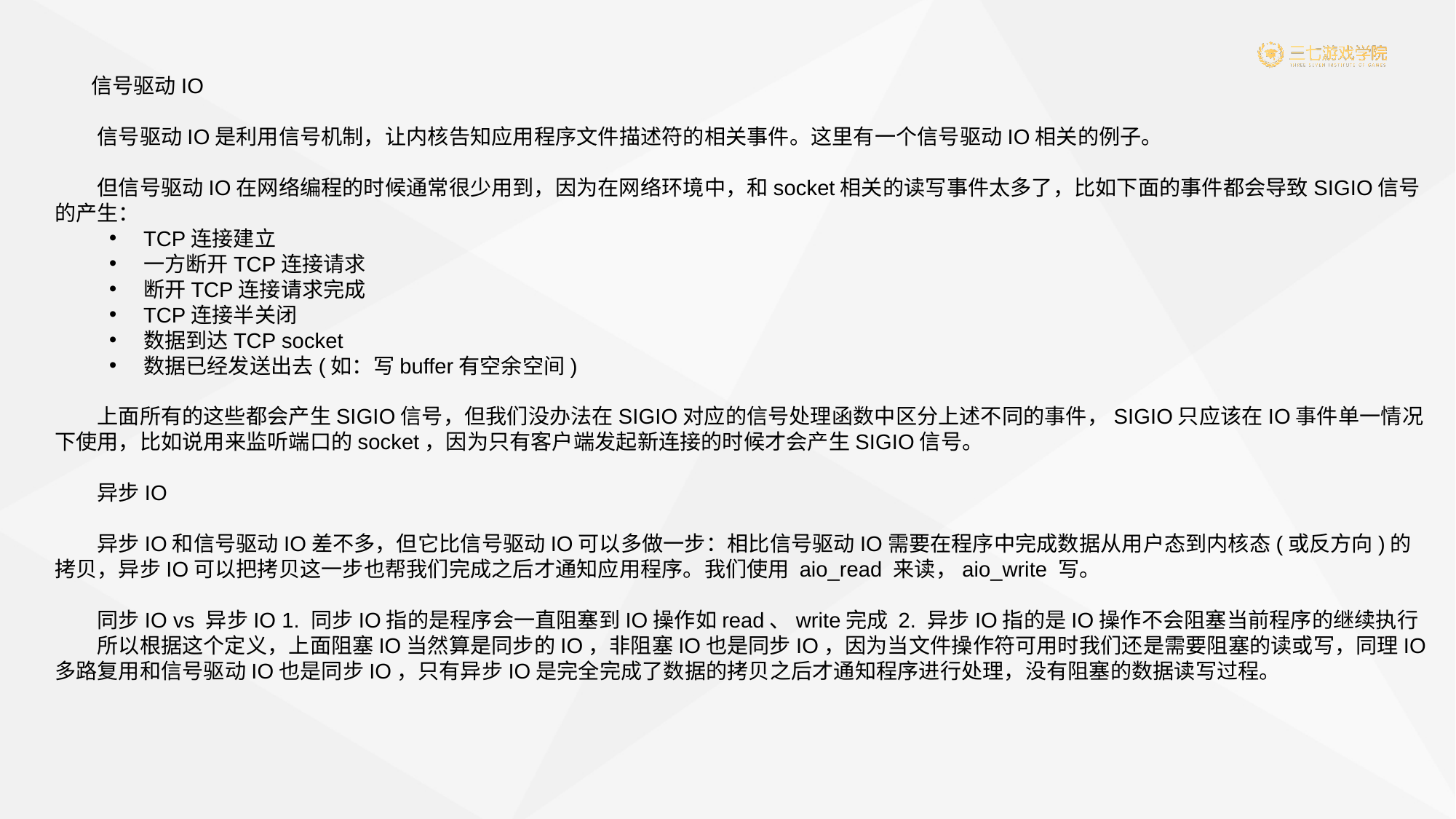

信号驱动IO

信号驱动IO是利用信号机制，让内核告知应用程序文件描述符的相关事件。这里有一个信号驱动IO相关的例子。

但信号驱动IO在网络编程的时候通常很少用到，因为在网络环境中，和socket相关的读写事件太多了，比如下面的事件都会导致SIGIO信号的产生：
TCP连接建立
一方断开TCP连接请求
断开TCP连接请求完成
TCP连接半关闭
数据到达TCP socket
数据已经发送出去(如：写buffer有空余空间)

上面所有的这些都会产生SIGIO信号，但我们没办法在SIGIO对应的信号处理函数中区分上述不同的事件，SIGIO只应该在IO事件单一情况下使用，比如说用来监听端口的socket，因为只有客户端发起新连接的时候才会产生SIGIO信号。

异步IO

异步IO和信号驱动IO差不多，但它比信号驱动IO可以多做一步：相比信号驱动IO需要在程序中完成数据从用户态到内核态(或反方向)的拷贝，异步IO可以把拷贝这一步也帮我们完成之后才通知应用程序。我们使用 aio_read 来读，aio_write 写。

同步IO vs 异步IO 1. 同步IO指的是程序会一直阻塞到IO操作如read、write完成 2. 异步IO指的是IO操作不会阻塞当前程序的继续执行
所以根据这个定义，上面阻塞IO当然算是同步的IO，非阻塞IO也是同步IO，因为当文件操作符可用时我们还是需要阻塞的读或写，同理IO多路复用和信号驱动IO也是同步IO，只有异步IO是完全完成了数据的拷贝之后才通知程序进行处理，没有阻塞的数据读写过程。